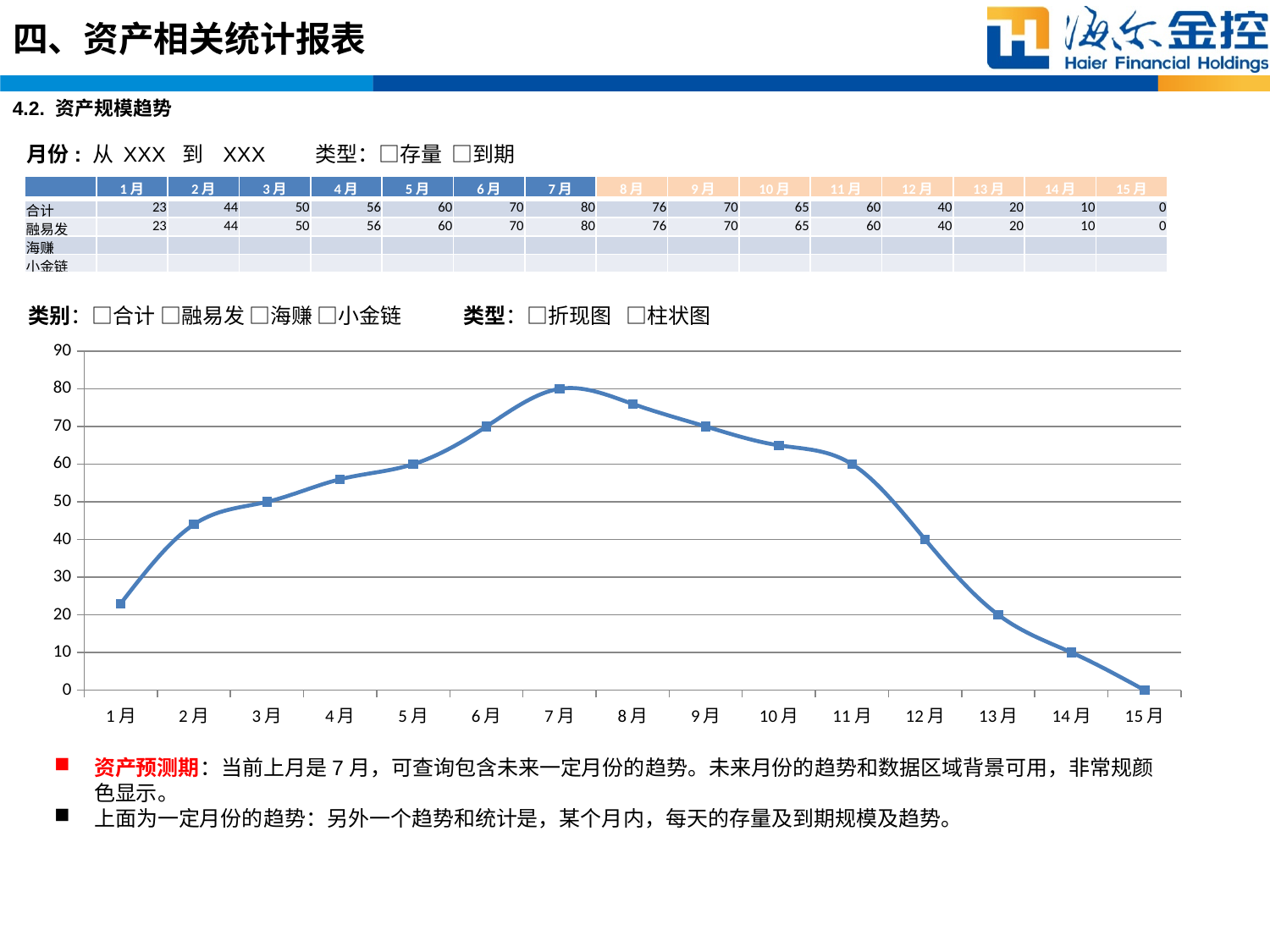

# 四、资产相关统计报表
4.2. 资产规模趋势
类型：□存量  □到期
月份: 从 XXX  到   XXX
|  | 1月 | 2月 | 3月 | 4月 | 5月 | 6月 | 7月 | 8月 | 9月 | 10月 | 11月 | 12月 | 13月 | 14月 | 15月 |
| --- | --- | --- | --- | --- | --- | --- | --- | --- | --- | --- | --- | --- | --- | --- | --- |
| 合计 | 23 | 44 | 50 | 56 | 60 | 70 | 80 | 76 | 70 | 65 | 60 | 40 | 20 | 10 | 0 |
| 融易发 | 23 | 44 | 50 | 56 | 60 | 70 | 80 | 76 | 70 | 65 | 60 | 40 | 20 | 10 | 0 |
| 海赚 |  |  |  |  |  |  |  |  |  |  |  |  |  |  |  |
| 小金链 |  |  |  |  |  |  |  |  |  |  |  |  |  |  |  |
类型：□折现图   □柱状图
类别：□合计 □融易发 □海赚 □小金链

### Chart

| Category | 合计 |
|---|---|
| 1月 | 23.0 |
| 2月 | 44.0 |
| 3月 | 50.0 |
| 4月 | 56.0 |
| 5月 | 60.0 |
| 6月 | 70.0 |
| 7月 | 80.0 |
| 8月 | 76.0 |
| 9月 | 70.0 |
| 10月 | 65.0 |
| 11月 | 60.0 |
| 12月 | 40.0 |
| 13月 | 20.0 |
| 14月 | 10.0 |
| 15月 | 0.0 |
资产预测期：当前上月是7月，可查询包含未来一定月份的趋势。未来月份的趋势和数据区域背景可用，非常规颜色显示。
上面为一定月份的趋势：另外一个趋势和统计是，某个月内，每天的存量及到期规模及趋势。